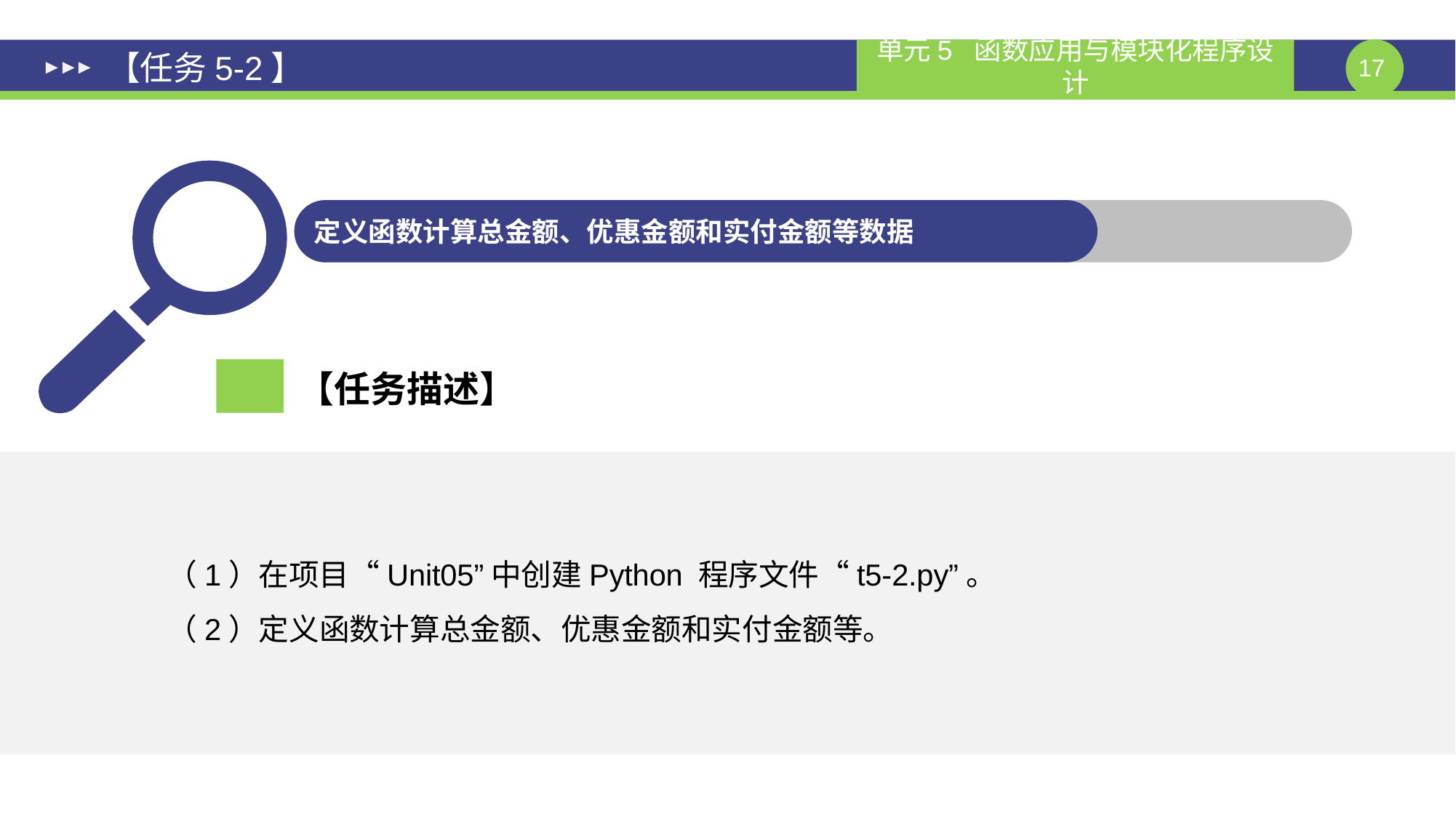

# 【任务5-2】

定义函数计算总金额、优惠金额和实付金额等数据

【任务描述】

（1）在项目“Unit05”中创建Python 程序文件“t5-2.py”。
（2）定义函数计算总金额、优惠金额和实付金额等。